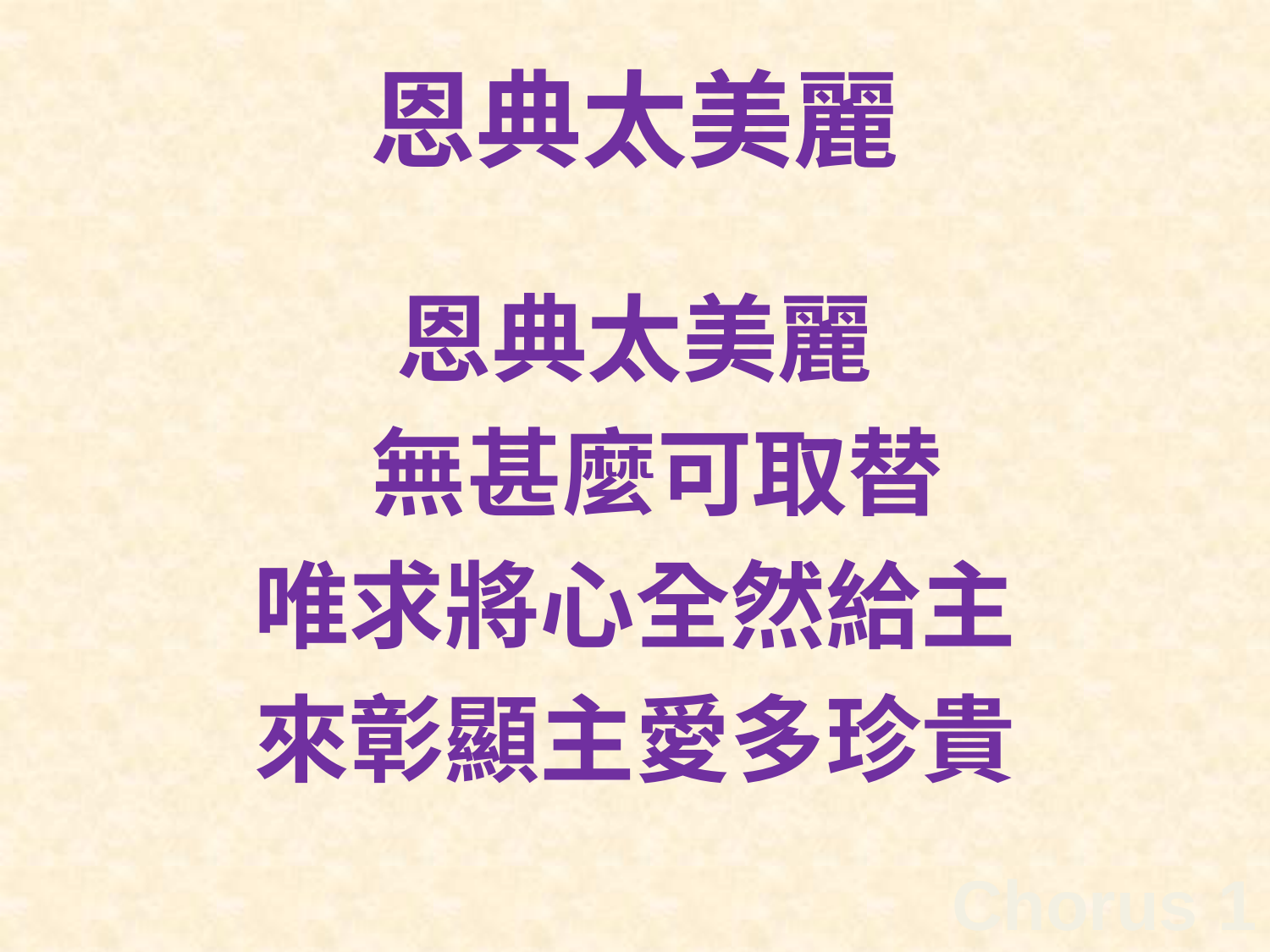

# 恩典太美麗
恩典太美麗
 無甚麼可取替
唯求將心全然給主
來彰顯主愛多珍貴
Chorus 1